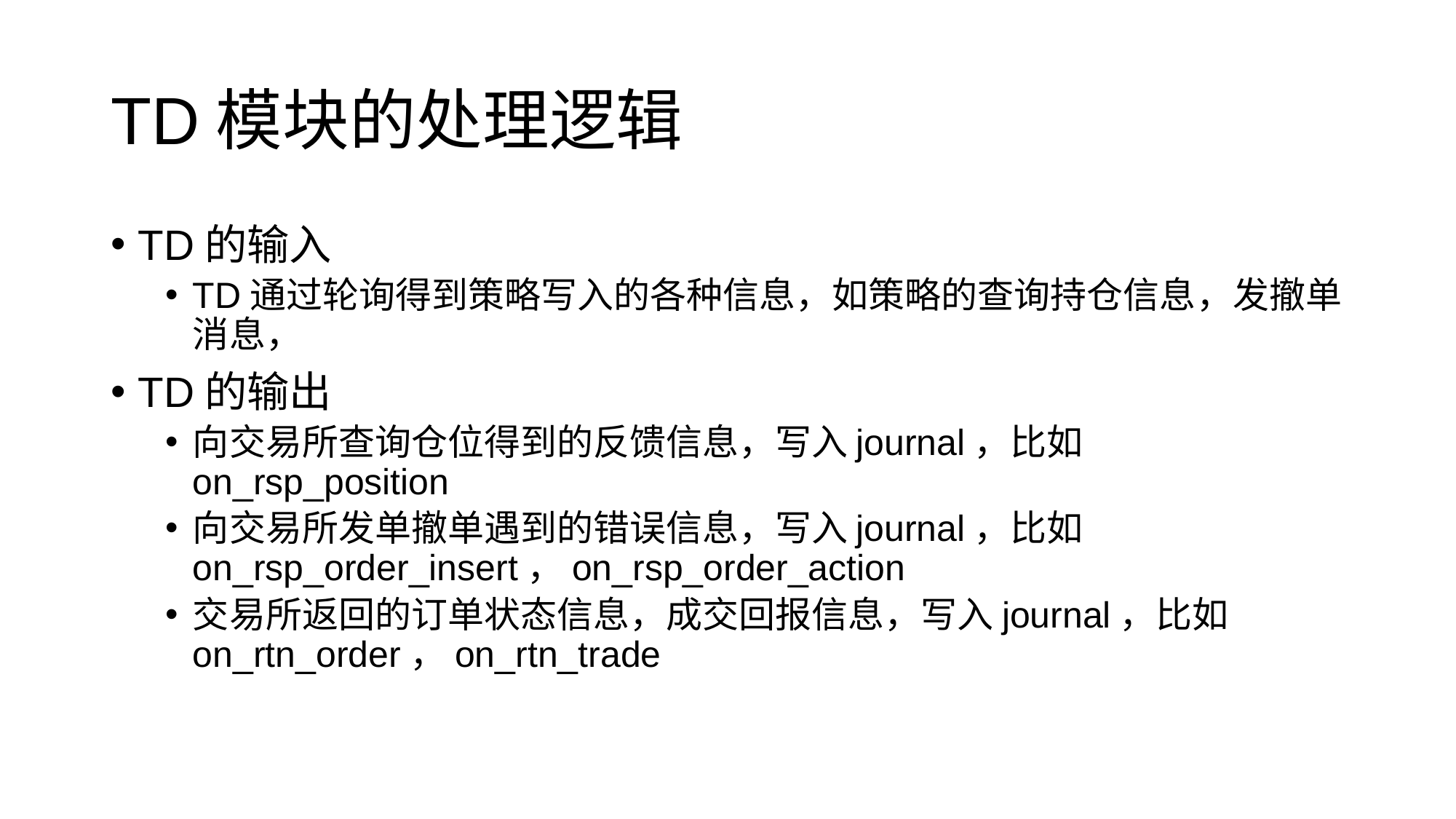

# TD模块的处理逻辑
TD的输入
TD通过轮询得到策略写入的各种信息，如策略的查询持仓信息，发撤单消息，
TD的输出
向交易所查询仓位得到的反馈信息，写入journal，比如 on_rsp_position
向交易所发单撤单遇到的错误信息，写入journal，比如 on_rsp_order_insert，on_rsp_order_action
交易所返回的订单状态信息，成交回报信息，写入journal，比如on_rtn_order，on_rtn_trade